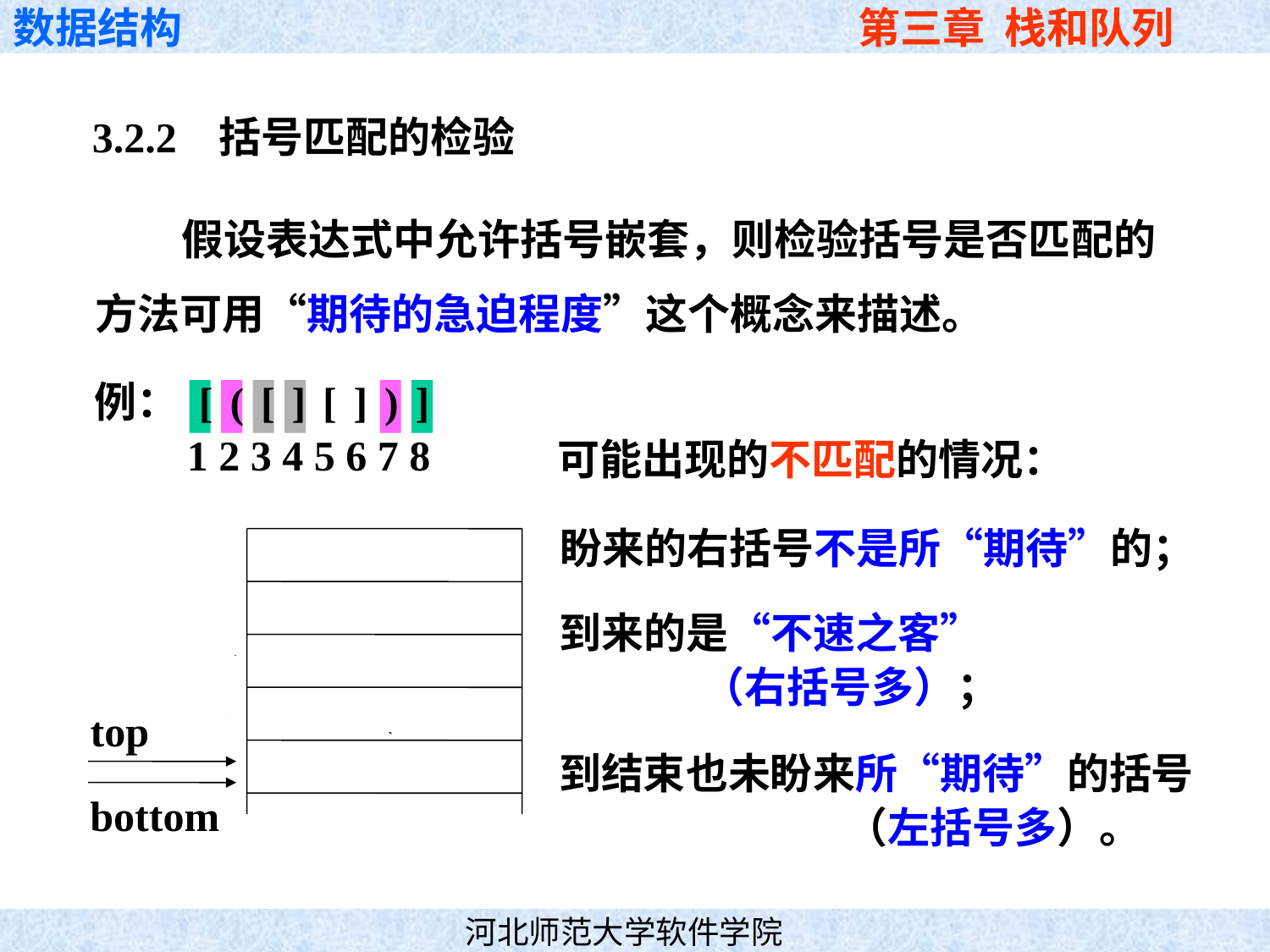

3.2.2   括号匹配的检验
        假设表达式中允许括号嵌套，则检验括号是否匹配的
方法可用“期待的急迫程度”这个概念来描述。
例： [  (  [  ]  [  ]  )  ]

1 2 3 4 5 6 7 8
可能出现的不匹配的情况：
盼来的右括号不是所“期待”的；

top

top

top

top

top

到来的是“不速之客”
              （右括号多）；

 [
 [

top

top

 (

top

top

 [

到结束也未盼来所“期待”的括号
                             （左括号多）。
bottom